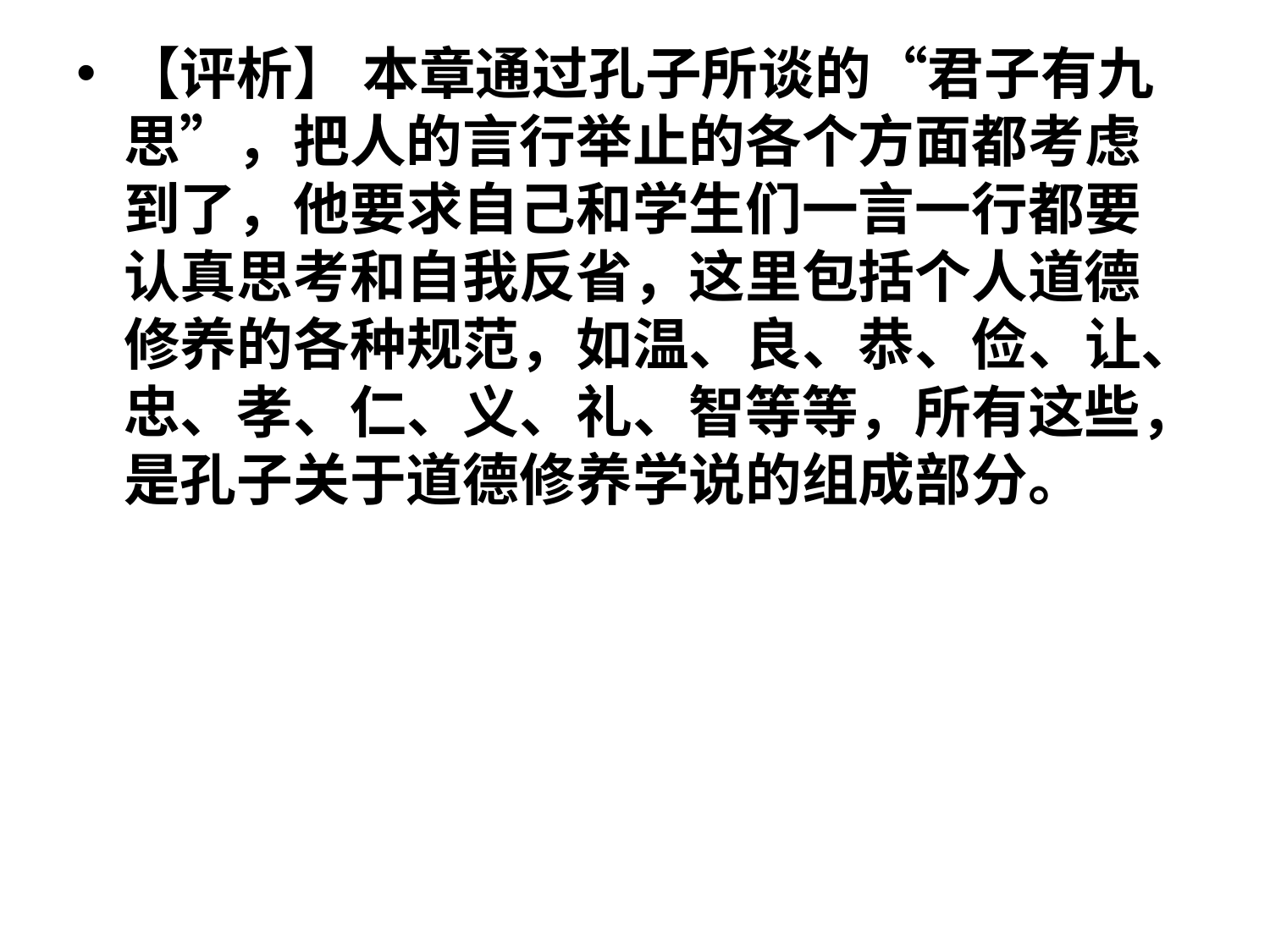

# 【评析】 本章通过孔子所谈的“君子有九思”，把人的言行举止的各个方面都考虑到了，他要求自己和学生们一言一行都要认真思考和自我反省，这里包括个人道德修养的各种规范，如温、良、恭、俭、让、忠、孝、仁、义、礼、智等等，所有这些，是孔子关于道德修养学说的组成部分。